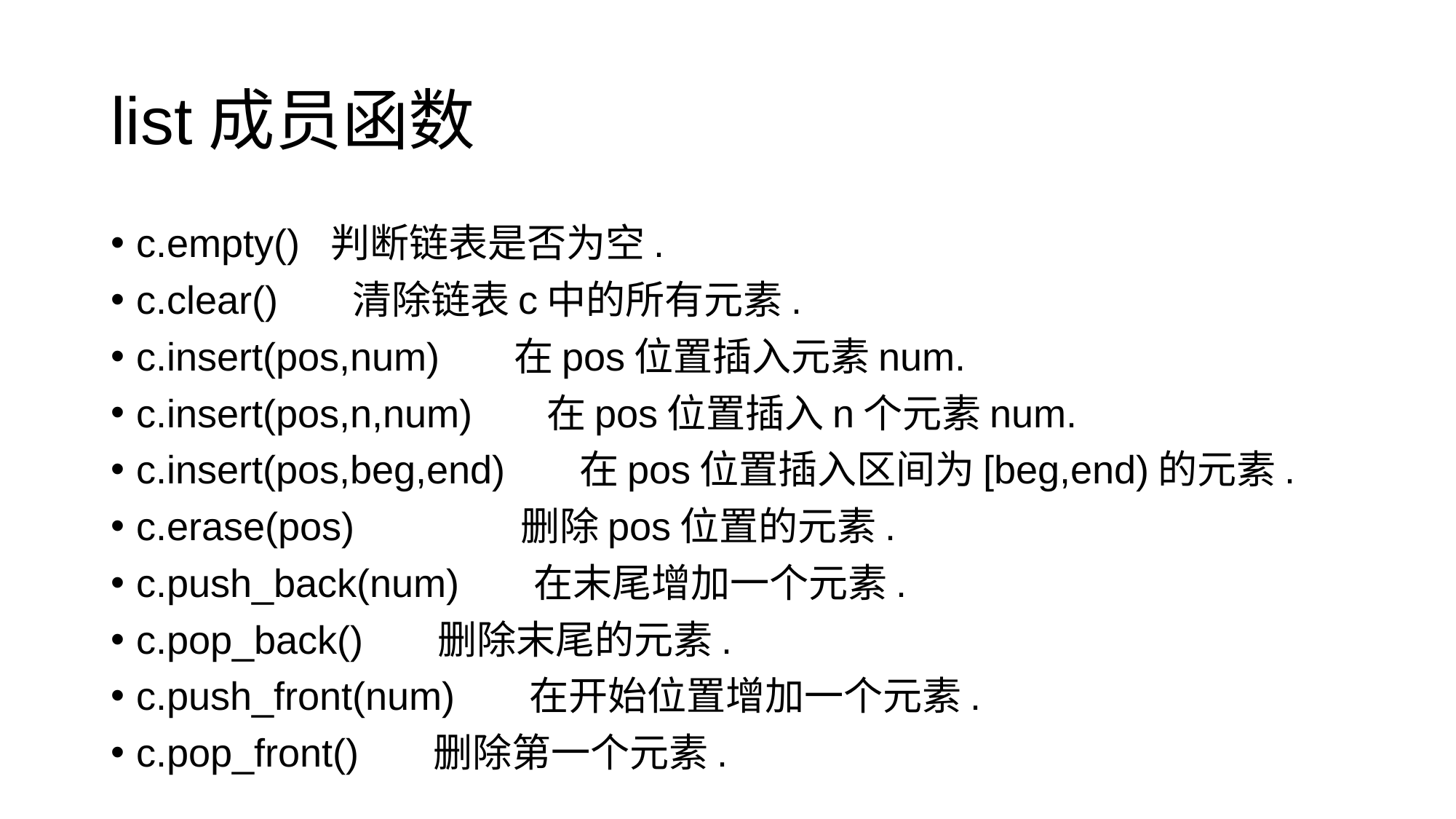

# list成员函数
c.empty()  判断链表是否为空.
c.clear()      清除链表c中的所有元素.
c.insert(pos,num)      在pos位置插入元素num.
c.insert(pos,n,num)      在pos位置插入n个元素num.
c.insert(pos,beg,end)      在pos位置插入区间为[beg,end)的元素.
c.erase(pos)　　　　删除pos位置的元素.
c.push_back(num)      在末尾增加一个元素.
c.pop_back()      删除末尾的元素.
c.push_front(num)      在开始位置增加一个元素.
c.pop_front()      删除第一个元素.